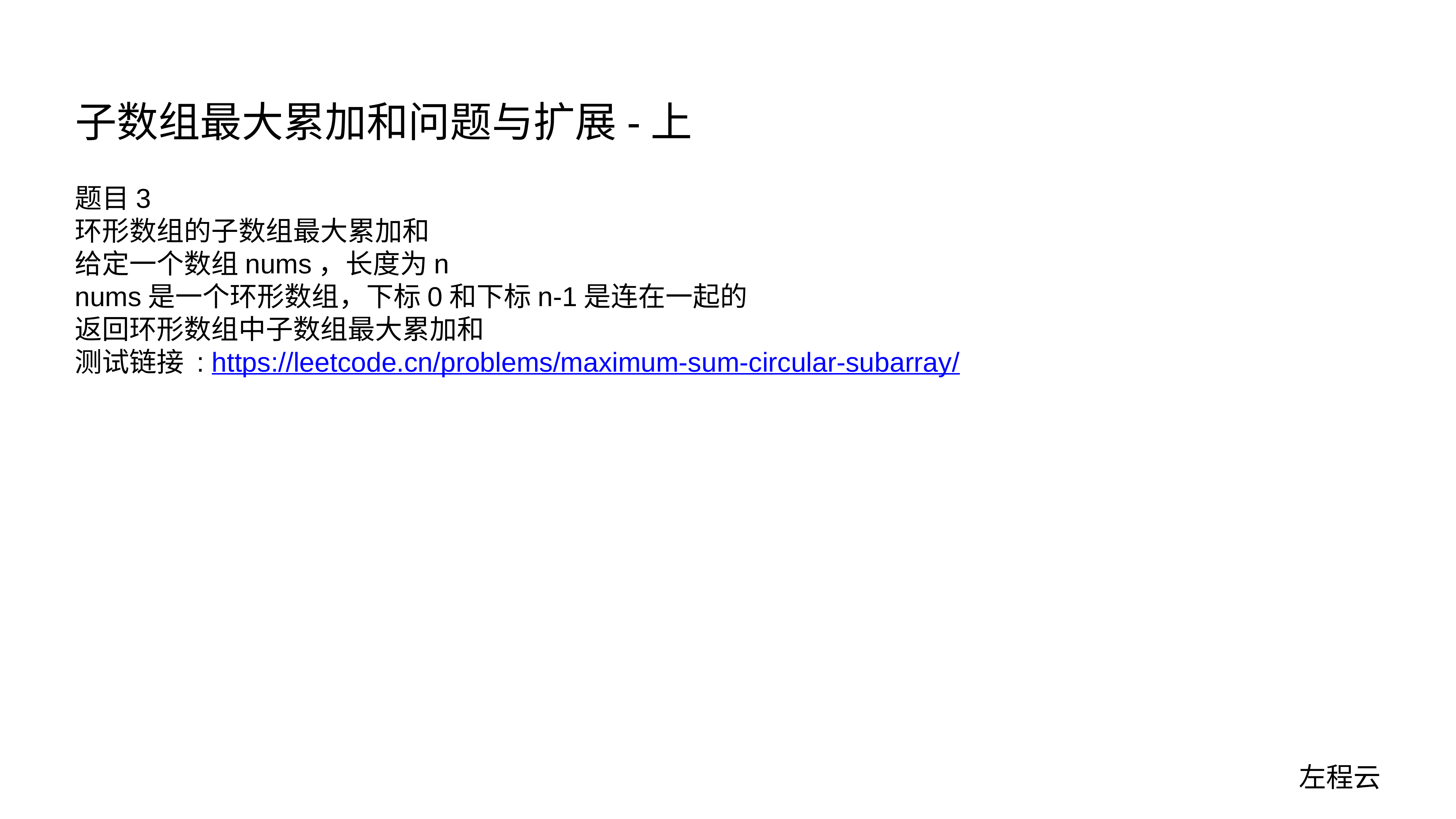

# 子数组最大累加和问题与扩展-上
题目3
环形数组的子数组最大累加和
给定一个数组nums，长度为n
nums是一个环形数组，下标0和下标n-1是连在一起的
返回环形数组中子数组最大累加和
测试链接 : https://leetcode.cn/problems/maximum-sum-circular-subarray/
左程云